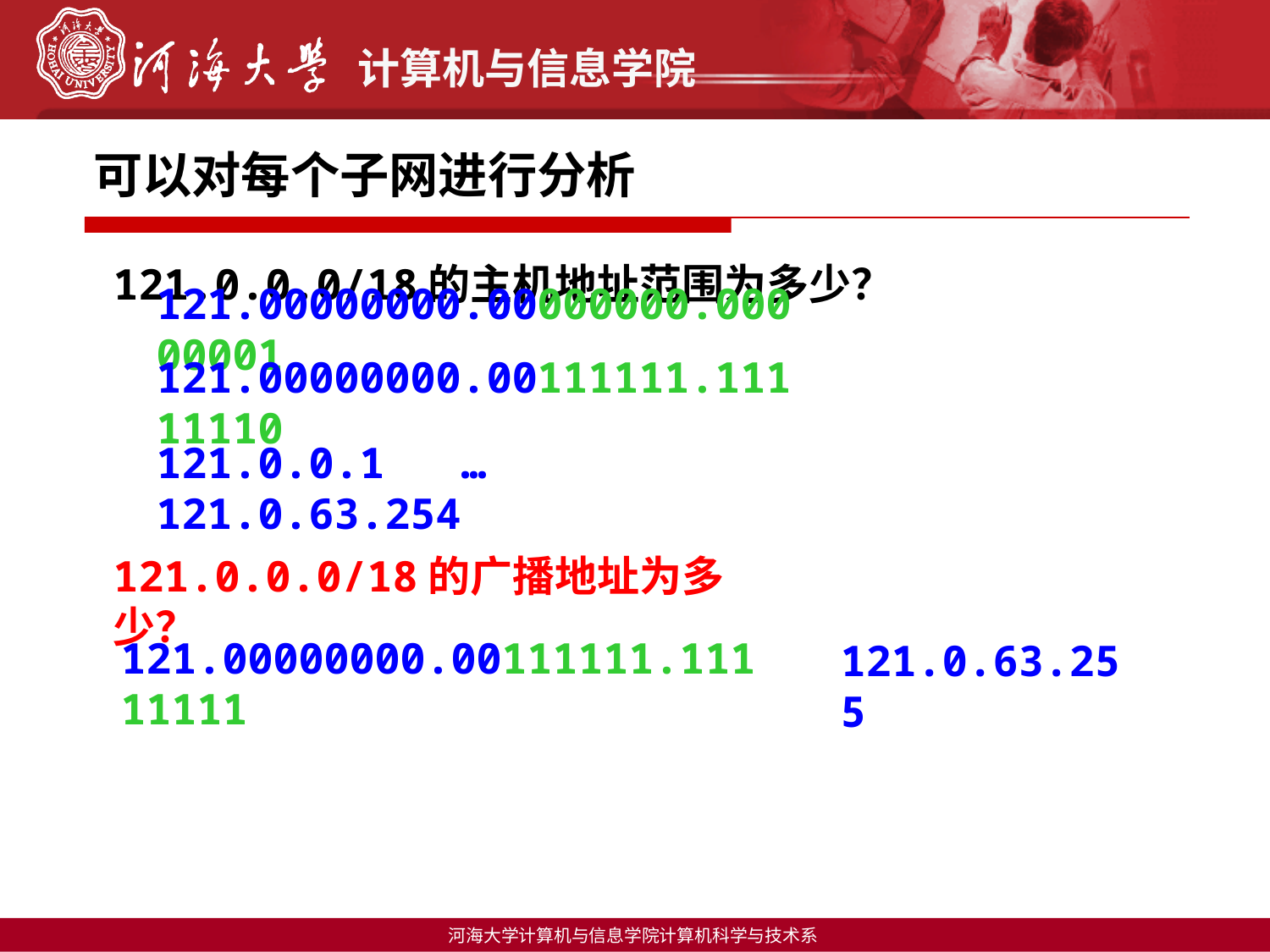

可以对每个子网进行分析
121.0.0.0/18的主机地址范围为多少？
121.00000000.00000000.00000001
121.00000000.00111111.11111110

121.0.0.1   …   121.0.63.254
121.0.0.0/18的广播地址为多少？
121.00000000.00111111.11111111
121.0.63.255